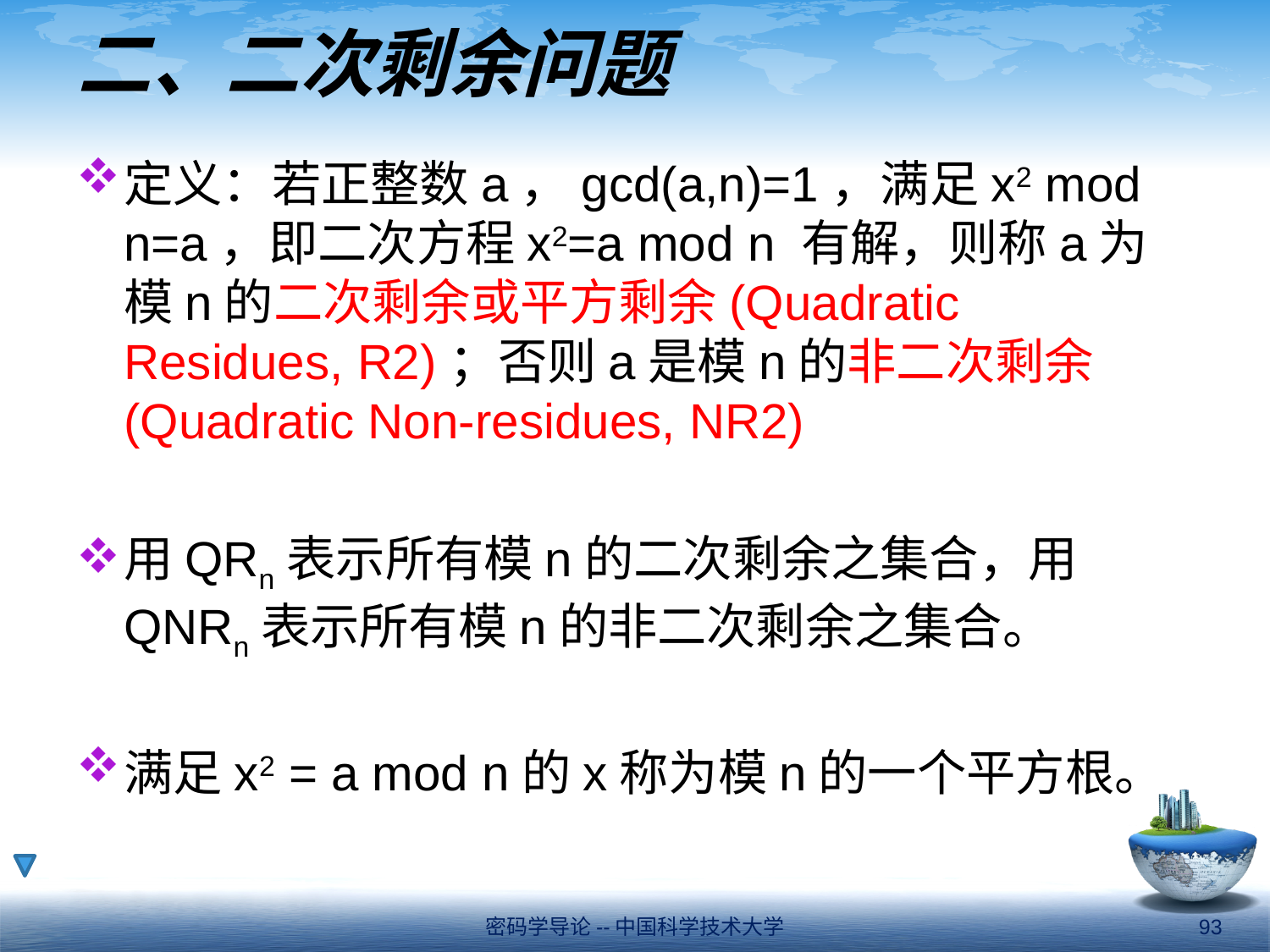

# 二、二次剩余问题
定义：若正整数a，gcd(a,n)=1，满足x2 mod n=a，即二次方程x2=a mod n 有解，则称a为模n的二次剩余或平方剩余(Quadratic Residues, R2)；否则a是模n的非二次剩余(Quadratic Non-residues, NR2)

用QRn表示所有模n的二次剩余之集合，用QNRn表示所有模n的非二次剩余之集合。

满足x2 = a mod n的x称为模n的一个平方根。

密码学导论--中国科学技术大学
93